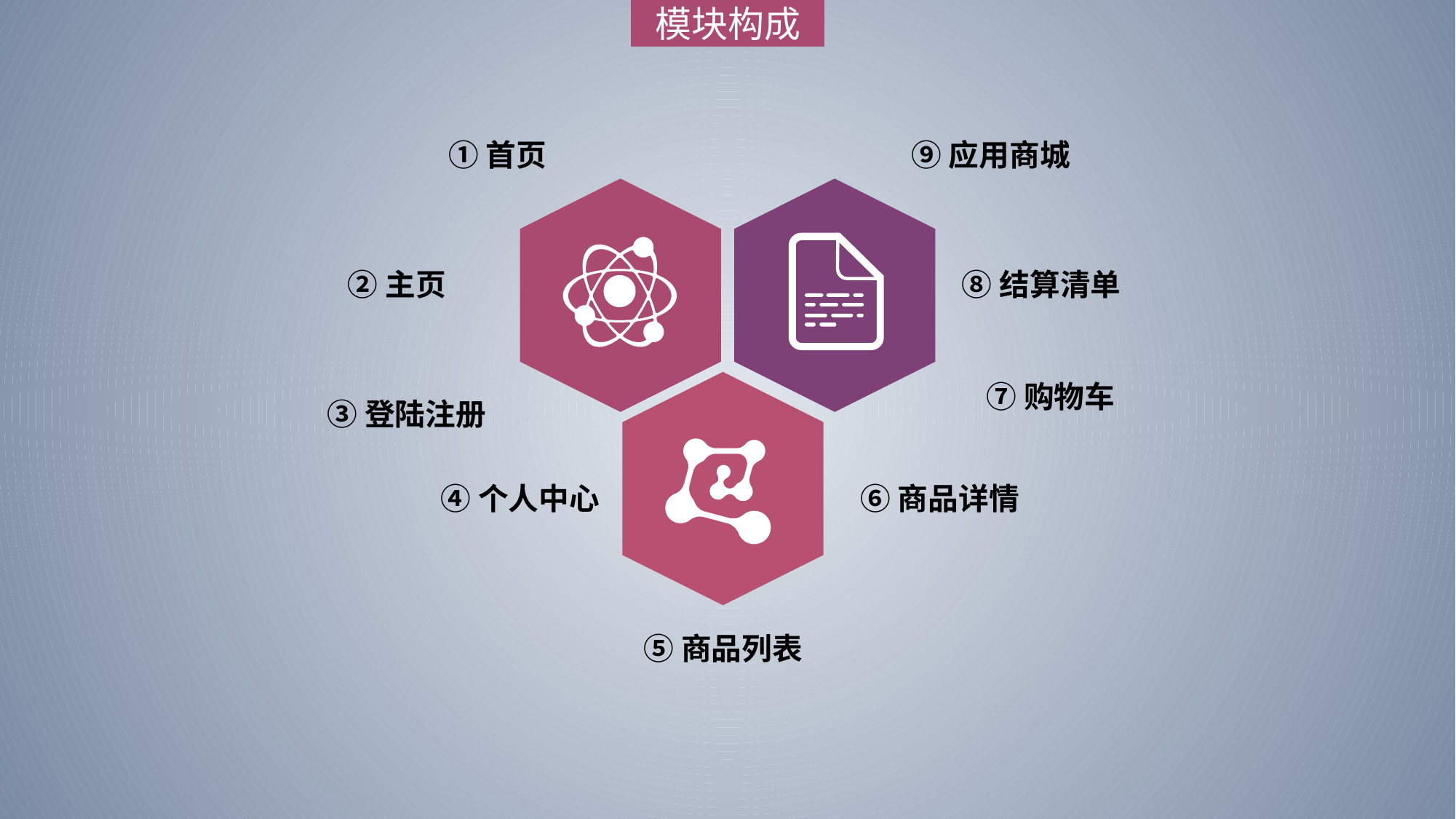

模块构成

①首页
⑨应用商城

⑧结算清单
②主页

⑦购物车
③登陆注册
④个人中心
⑥商品详情
⑤商品列表